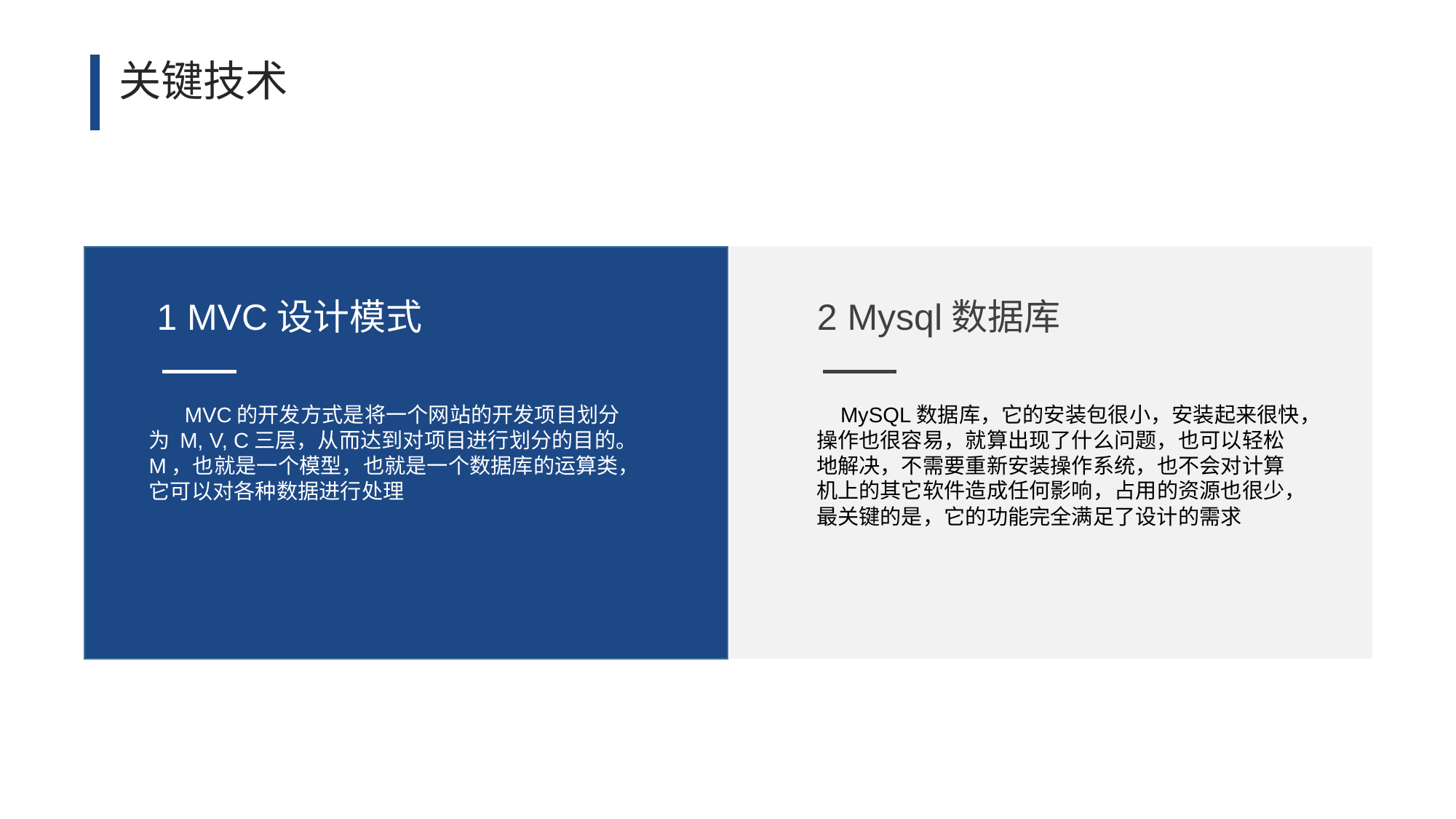

关键技术

1 MVC设计模式

2 Mysql数据库
    MySQL数据库，它的安装包很小，安装起来很快，操作也很容易，就算出现了什么问题，也可以轻松地解决，不需要重新安装操作系统，也不会对计算机上的其它软件造成任何影响，占用的资源也很少，最关键的是，它的功能完全满足了设计的需求

      MVC的开发方式是将一个网站的开发项目划分为 M, V, C三层，从而达到对项目进行划分的目的。M，也就是一个模型，也就是一个数据库的运算类，它可以对各种数据进行处理